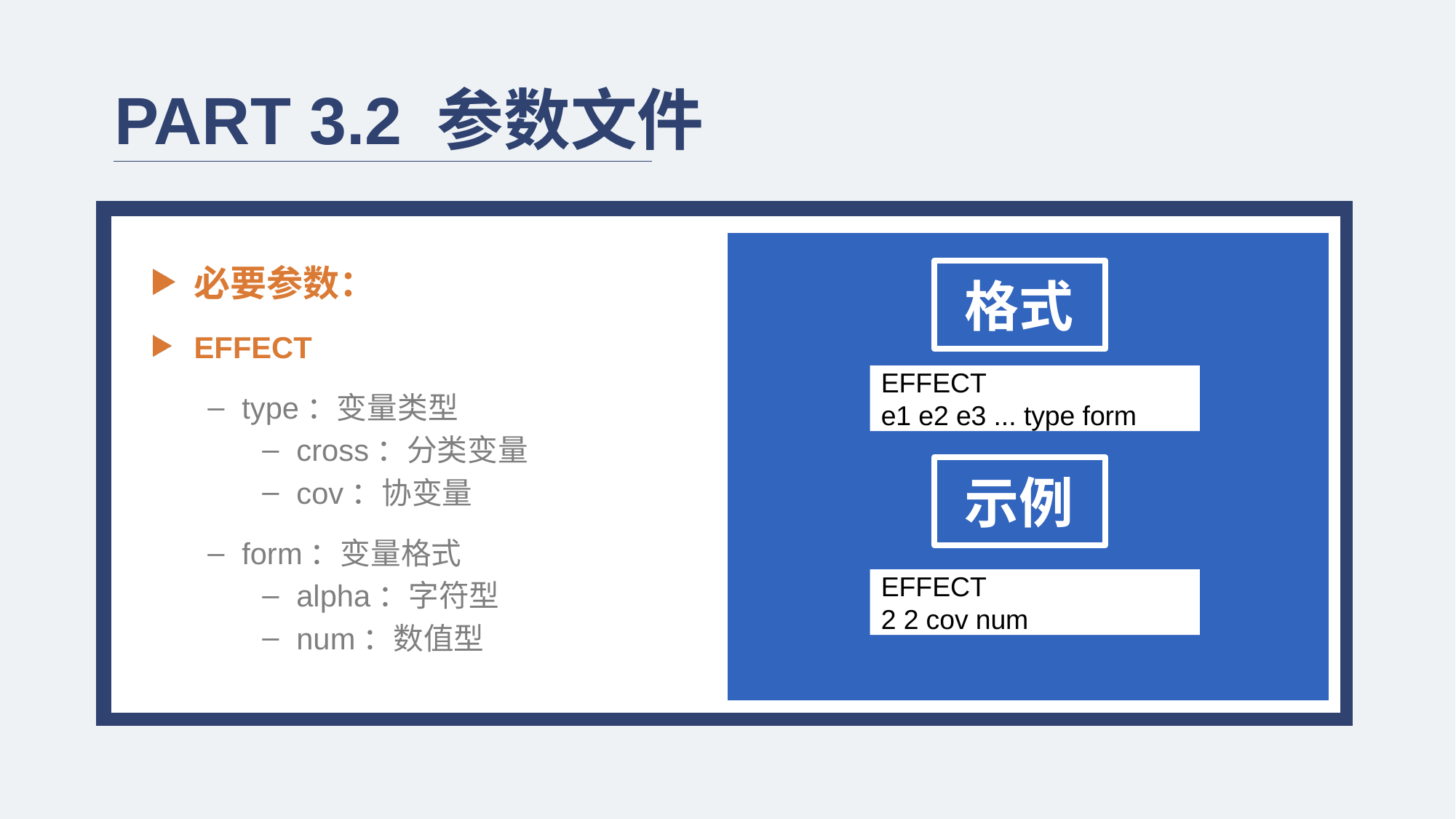

PART 3.2 参数文件

必要参数：
EFFECT
type：变量类型
cross：分类变量
cov：协变量
form：变量格式
alpha：字符型
num：数值型

格式
EFFECT
e1 e2 e3 ... type form

示例
EFFECT
2 2 cov num